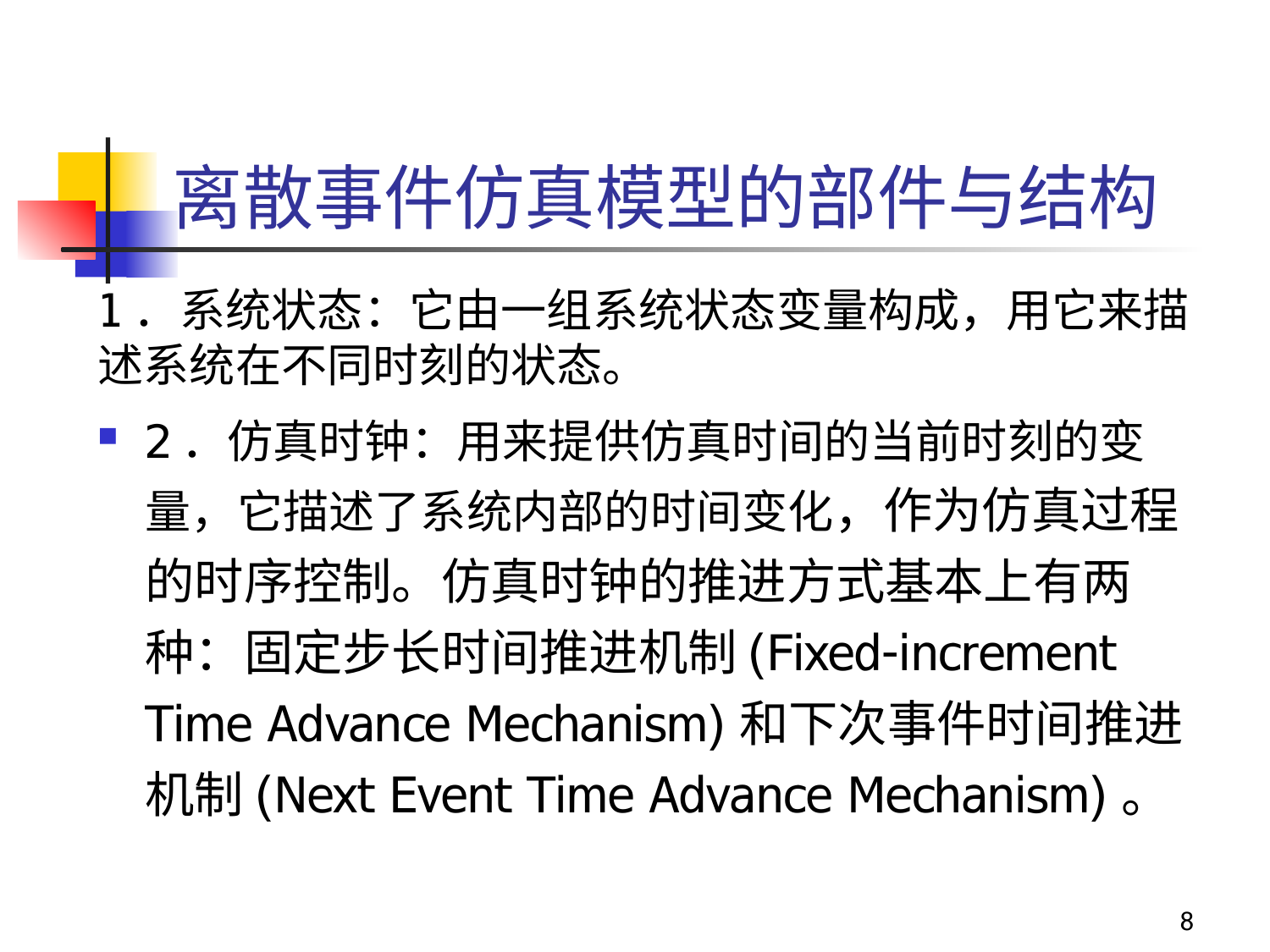

# 离散事件仿真模型的部件与结构
1．系统状态：它由一组系统状态变量构成，用它来描述系统在不同时刻的状态。
2．仿真时钟：用来提供仿真时间的当前时刻的变量，它描述了系统内部的时间变化，作为仿真过程的时序控制。仿真时钟的推进方式基本上有两种：固定步长时间推进机制(Fixed-increment Time Advance Mechanism)和下次事件时间推进机制(Next Event Time Advance Mechanism)。

8